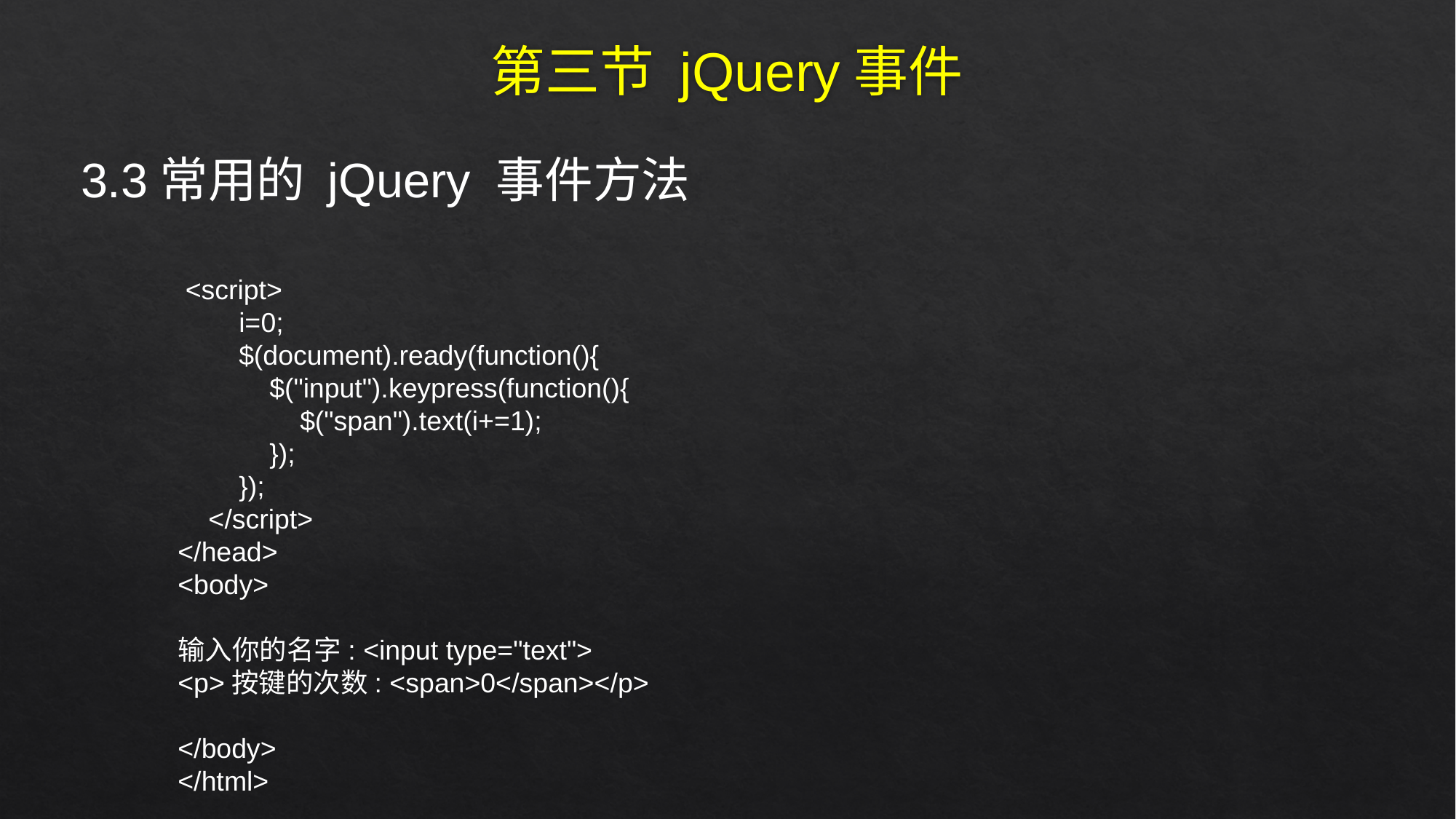

# 第三节 jQuery事件
3.3常用的 jQuery 事件方法

 <script>
        i=0;
        $(document).ready(function(){
            $("input").keypress(function(){
                $("span").text(i+=1);
            });
        });
    </script>
</head>
<body>

输入你的名字: <input type="text">
<p>按键的次数: <span>0</span></p>

</body>
</html>